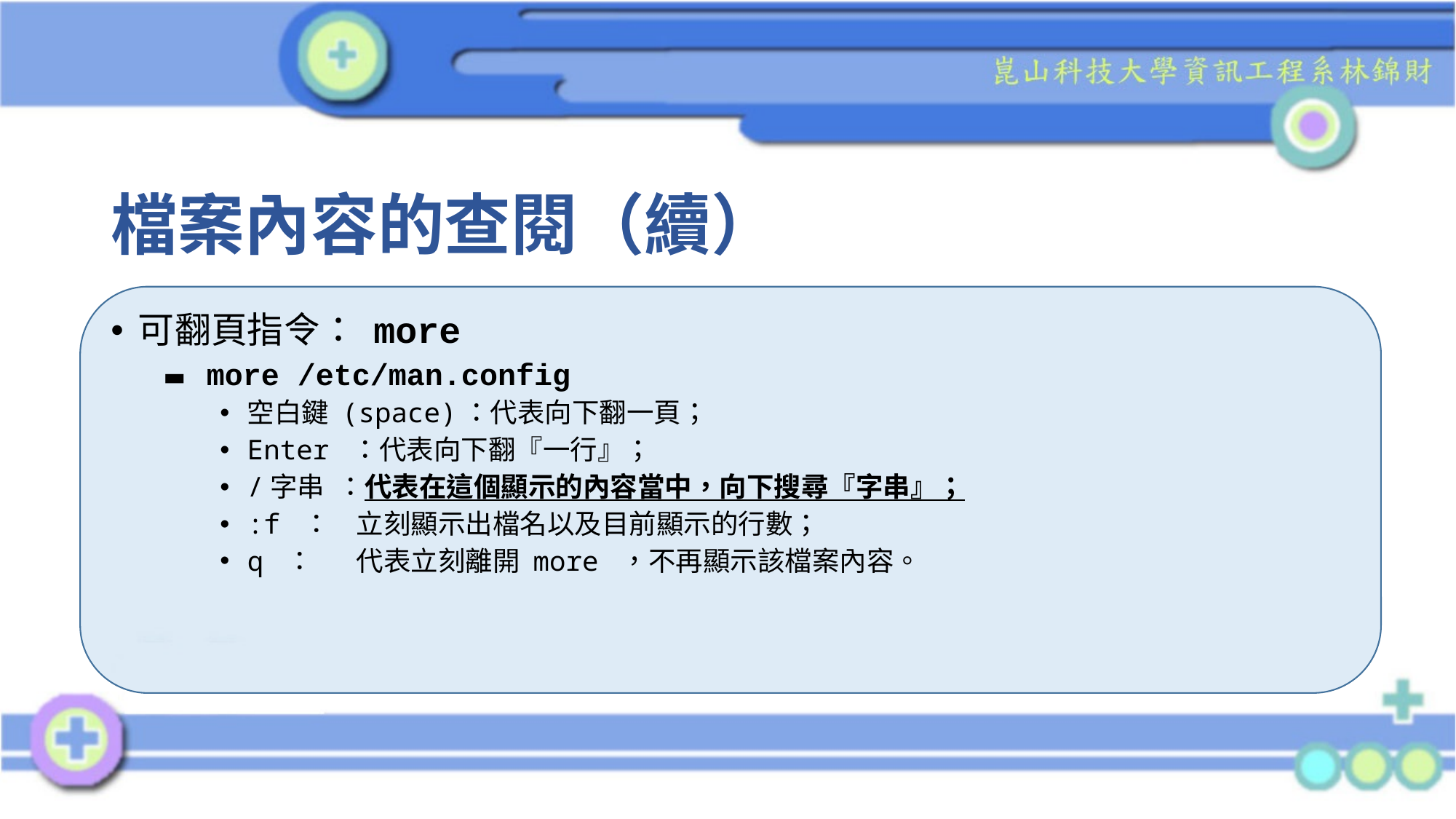

# 檔案內容的查閱（續）

可翻頁指令： more
more /etc/man.config
空白鍵 (space)：代表向下翻一頁；
Enter ：代表向下翻『一行』；
/字串  ：代表在這個顯示的內容當中，向下搜尋『字串』；
:f ：	立刻顯示出檔名以及目前顯示的行數；
q ：	代表立刻離開 more ，不再顯示該檔案內容。